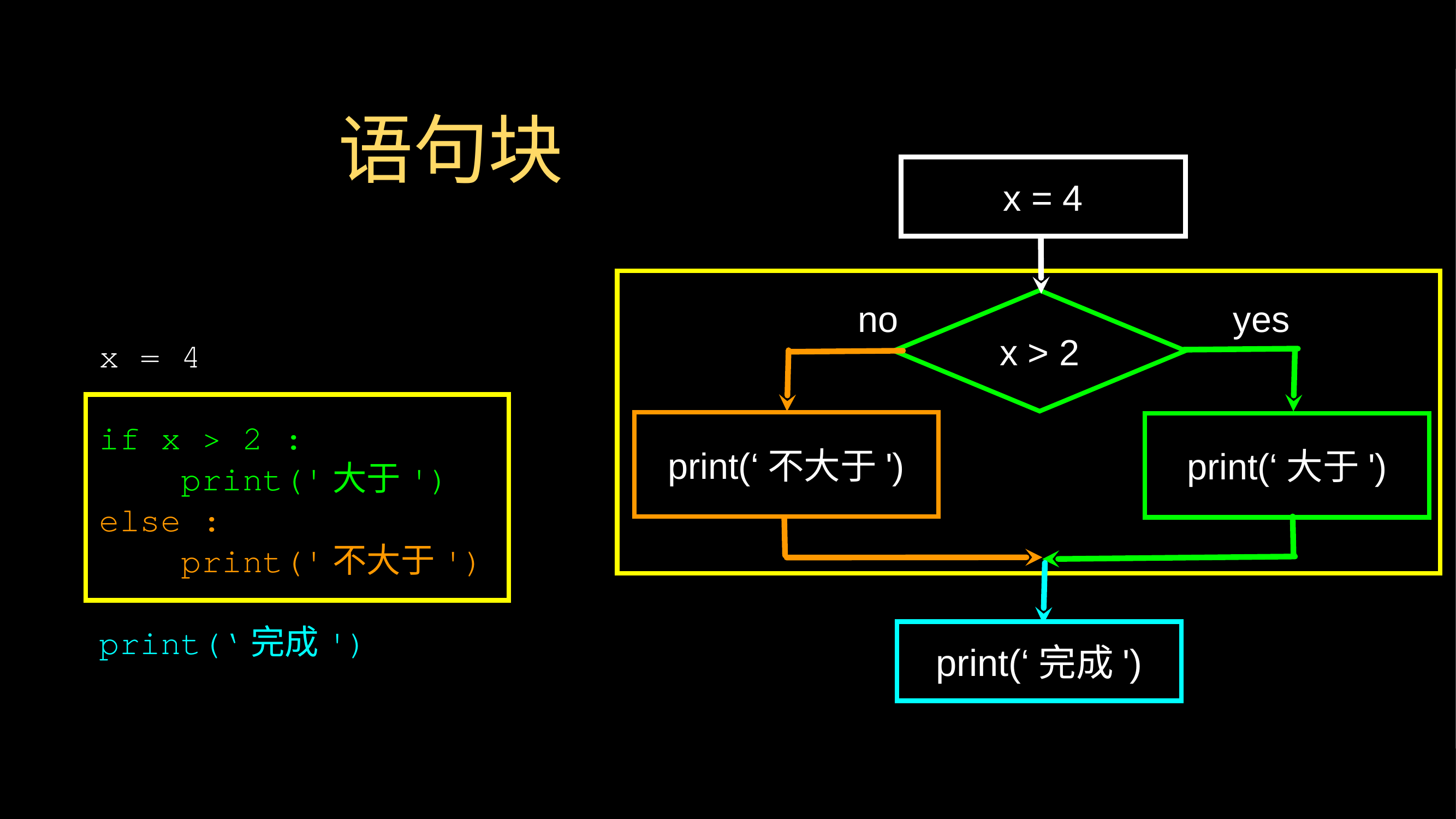

# 语句块

x = 4

x > 2
no
yes
x = 4

if x > 2 :
    print('大于')
else :
    print('不大于')

print(‘完成')

print(‘不大于')

print(‘大于')

print(‘完成')